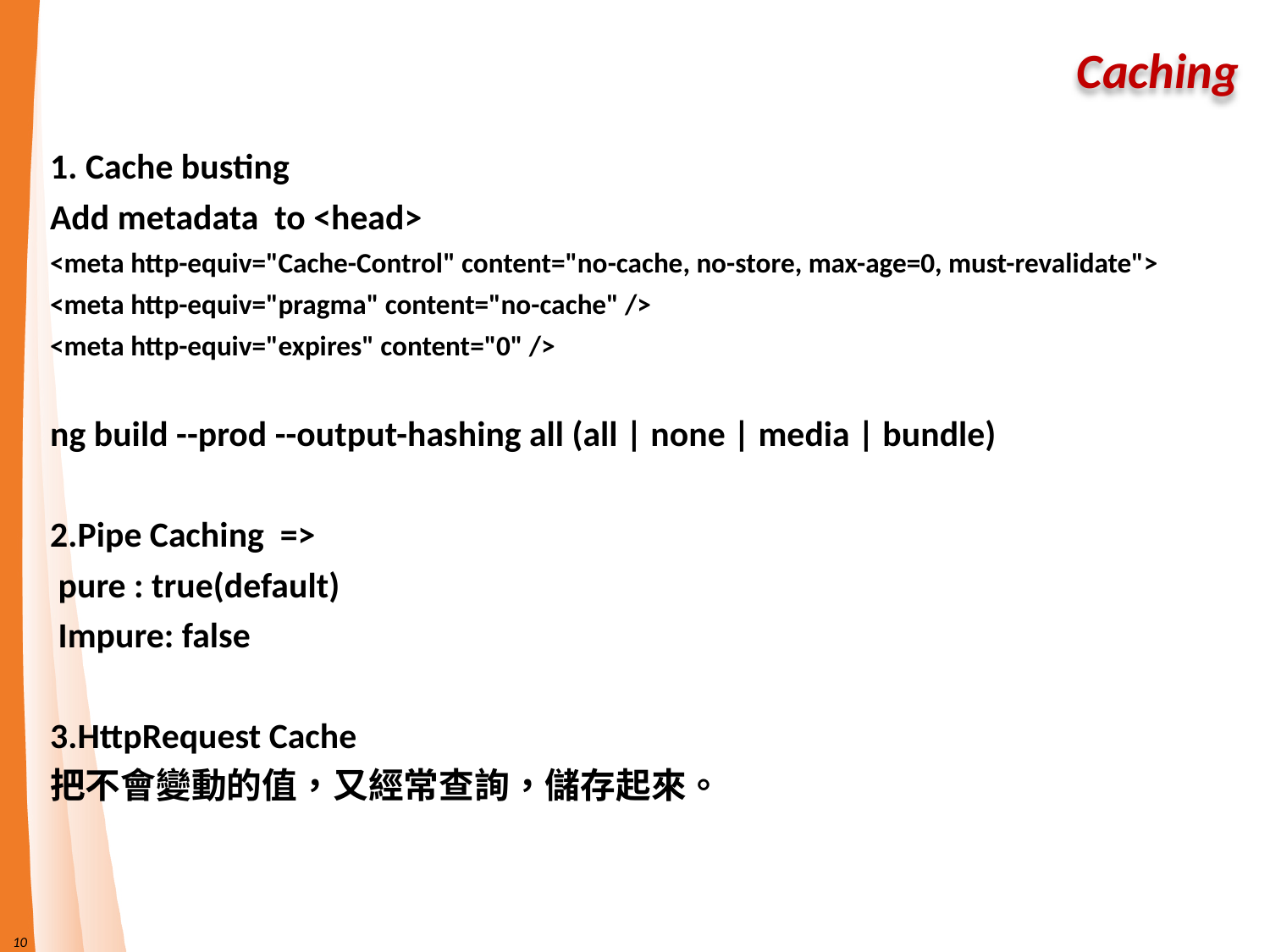

# Caching
1. Cache busting
Add metadata  to <head>
<meta http-equiv="Cache-Control" content="no-cache, no-store, max-age=0, must-revalidate">
<meta http-equiv="pragma" content="no-cache" />
<meta http-equiv="expires" content="0" />

ng build --prod --output-hashing all (all | none | media | bundle)

2.Pipe Caching  =>
 pure : true(default)
 Impure: false

3.HttpRequest Cache
把不會變動的值，又經常查詢，儲存起來。

10